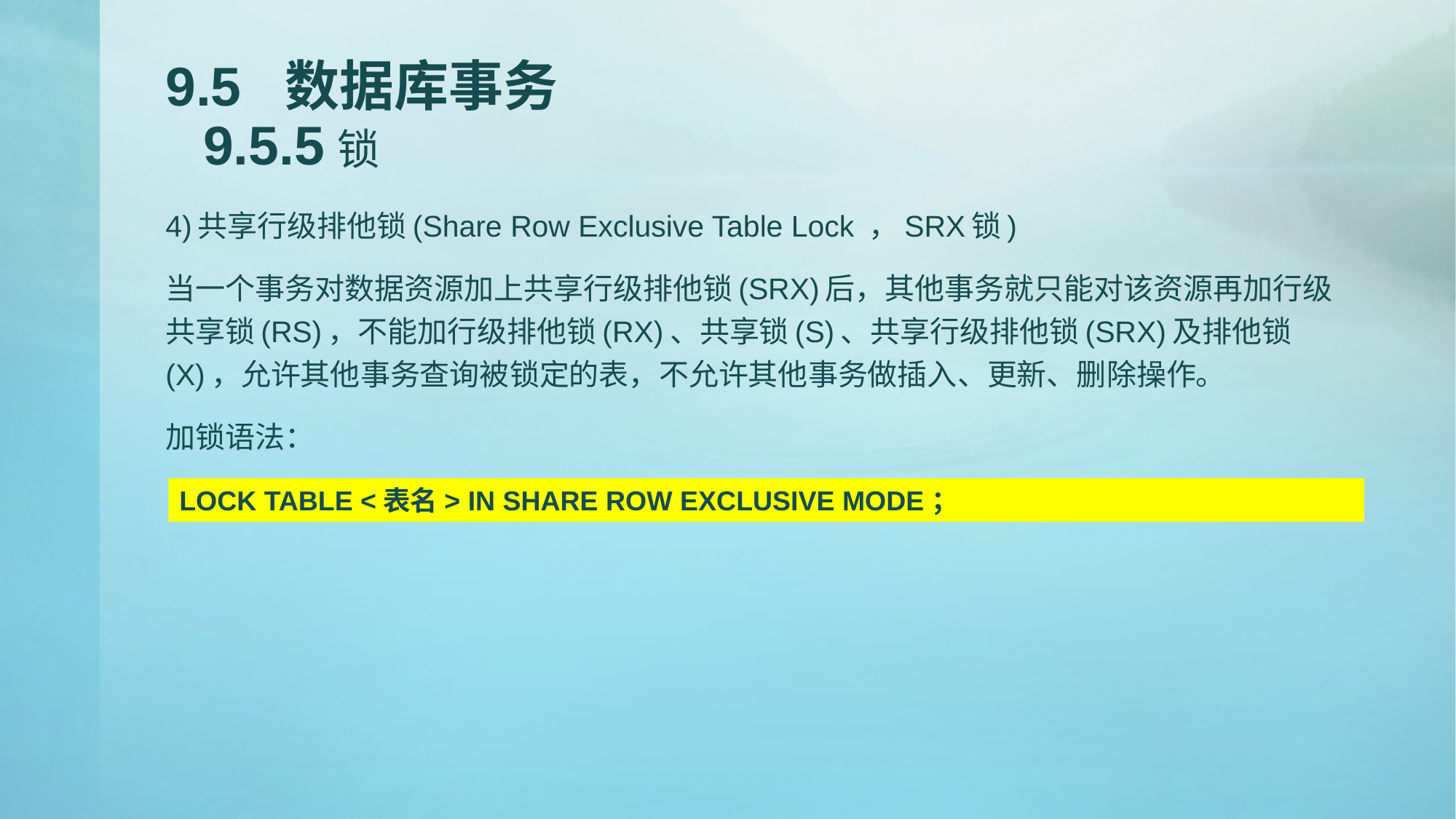

# 9.5  数据库事务 9.5.5锁
4)共享行级排他锁(Share Row Exclusive Table Lock ，SRX锁)
当一个事务对数据资源加上共享行级排他锁(SRX)后，其他事务就只能对该资源再加行级共享锁(RS)，不能加行级排他锁(RX)、共享锁(S)、共享行级排他锁(SRX)及排他锁(X)，允许其他事务查询被锁定的表，不允许其他事务做插入、更新、删除操作。
加锁语法：
LOCK TABLE <表名> IN SHARE ROW EXCLUSIVE MODE；